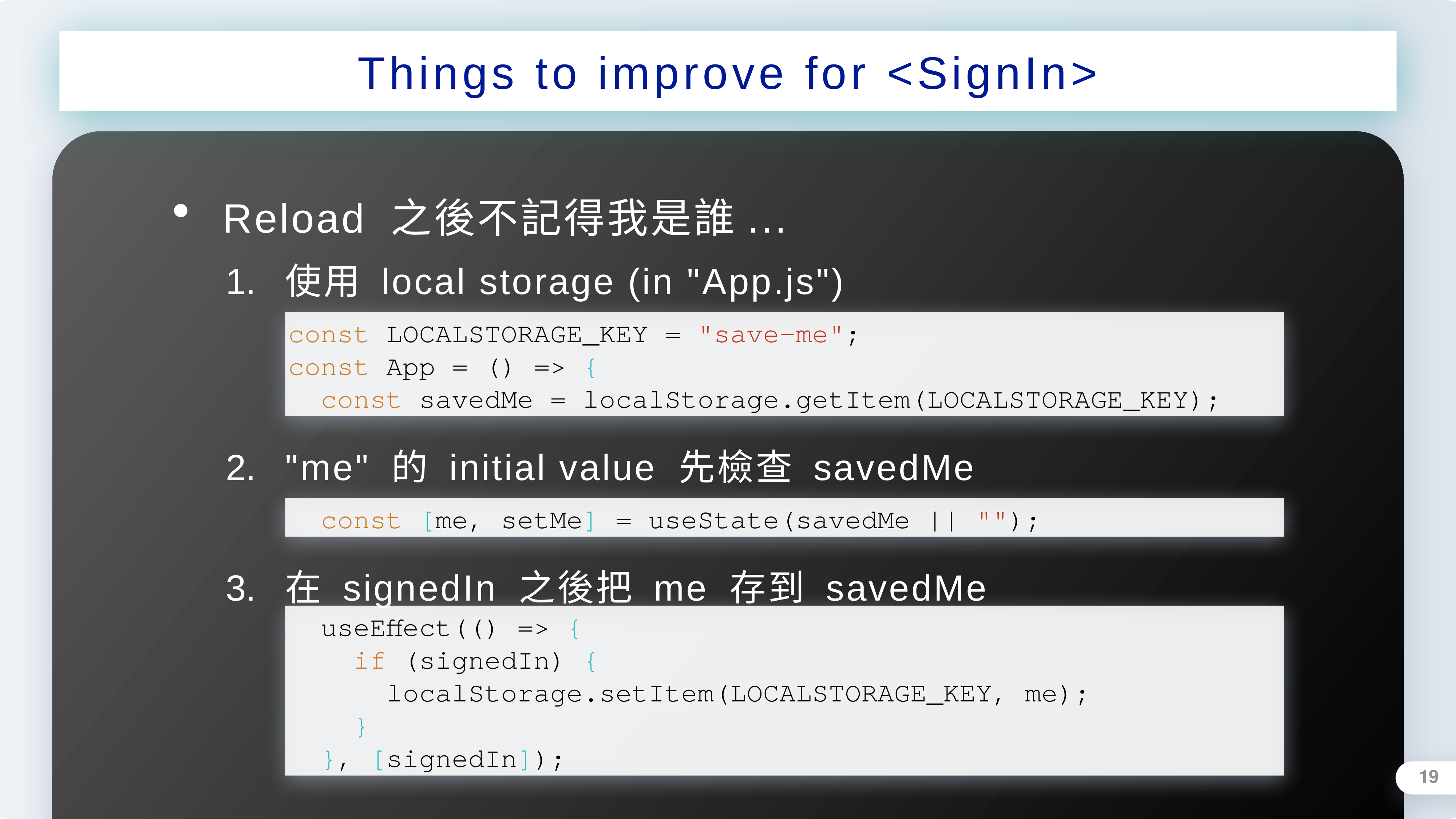

Things to improve for <SignIn>
Reload 之後不記得我是誰...
使用 local storage (in "App.js")
const LOCALSTORAGE_KEY = "save-me";
const App = () => {
  const savedMe = localStorage.getItem(LOCALSTORAGE_KEY);
"me" 的 initial value 先檢查 savedMe
  const [me, setMe] = useState(savedMe || "");
在 signedIn 之後把 me 存到 savedMe
  useEffect(() => {
    if (signedIn) {
      localStorage.setItem(LOCALSTORAGE_KEY, me);
    }
  }, [signedIn]);
19